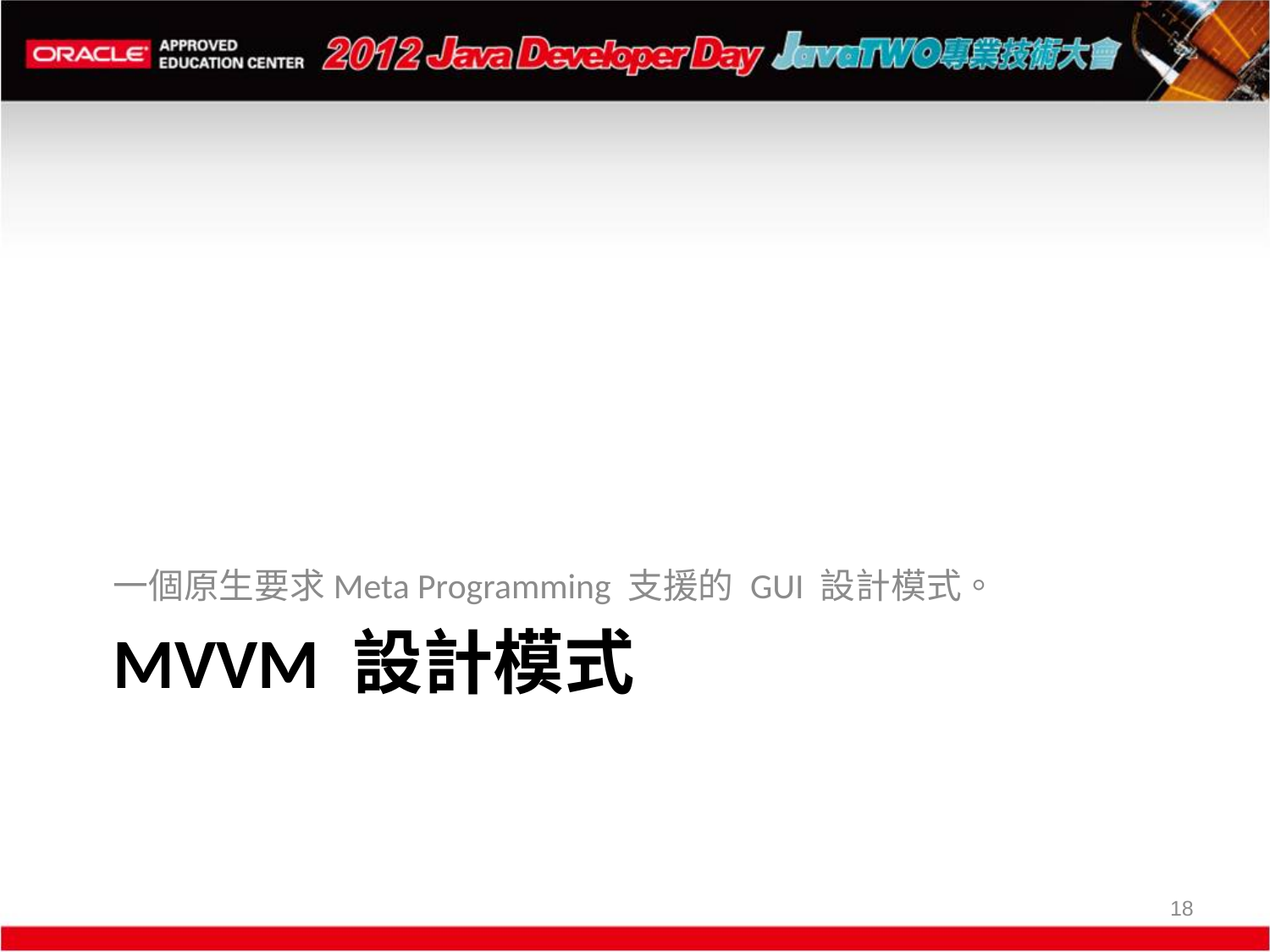

一個原生要求Meta Programming 支援的 GUI 設計模式。
# MVVM 設計模式
18